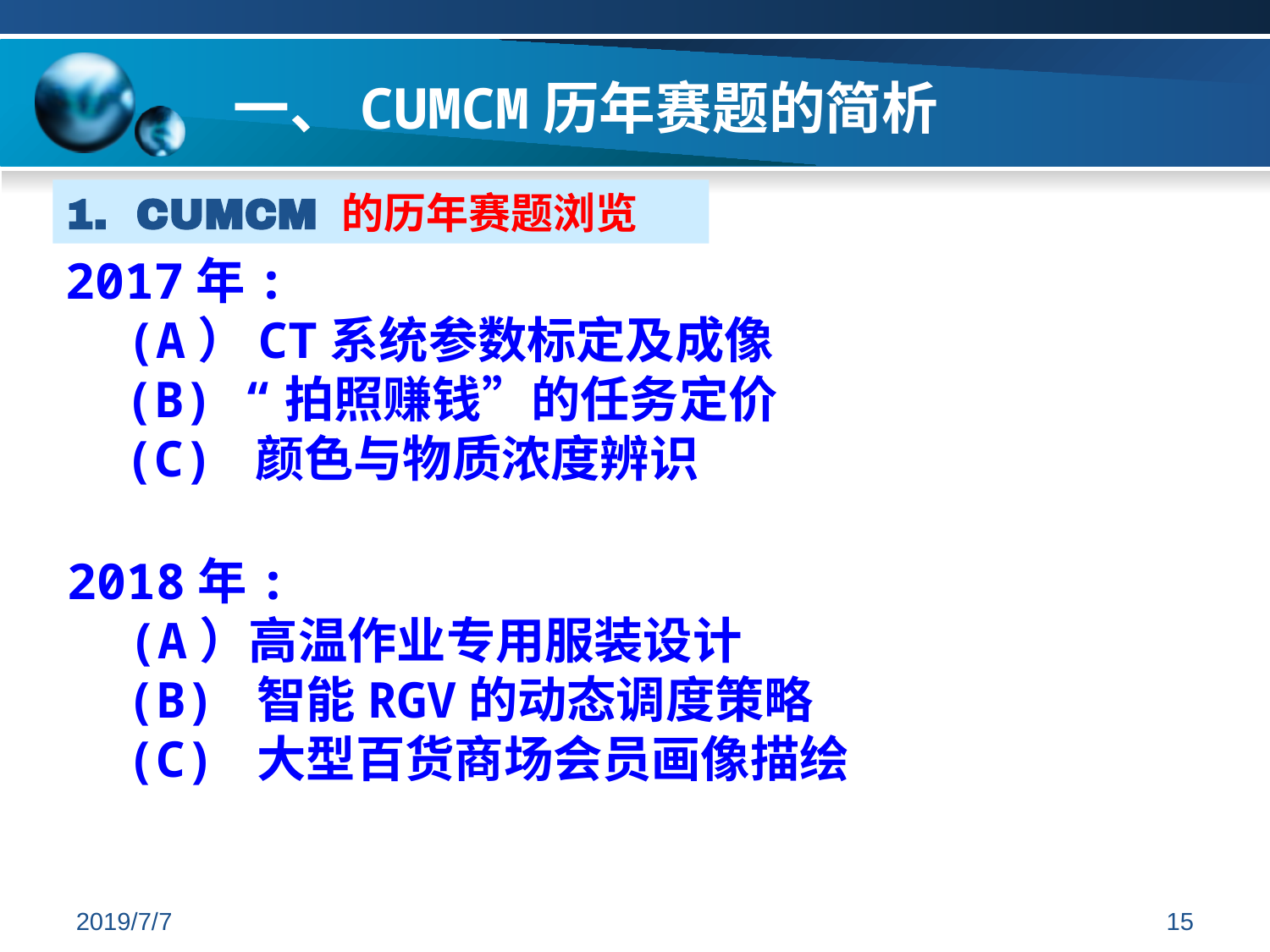

一、CUMCM历年赛题的简析
1.  CUMCM 的历年赛题浏览
2017年:
　(A）CT系统参数标定及成像
  (B) “拍照赚钱”的任务定价
  (C) 颜色与物质浓度辨识

2018年:
　(A）高温作业专用服装设计
  (B) 智能RGV的动态调度策略
  (C) 大型百货商场会员画像描绘

2019/7/7
15